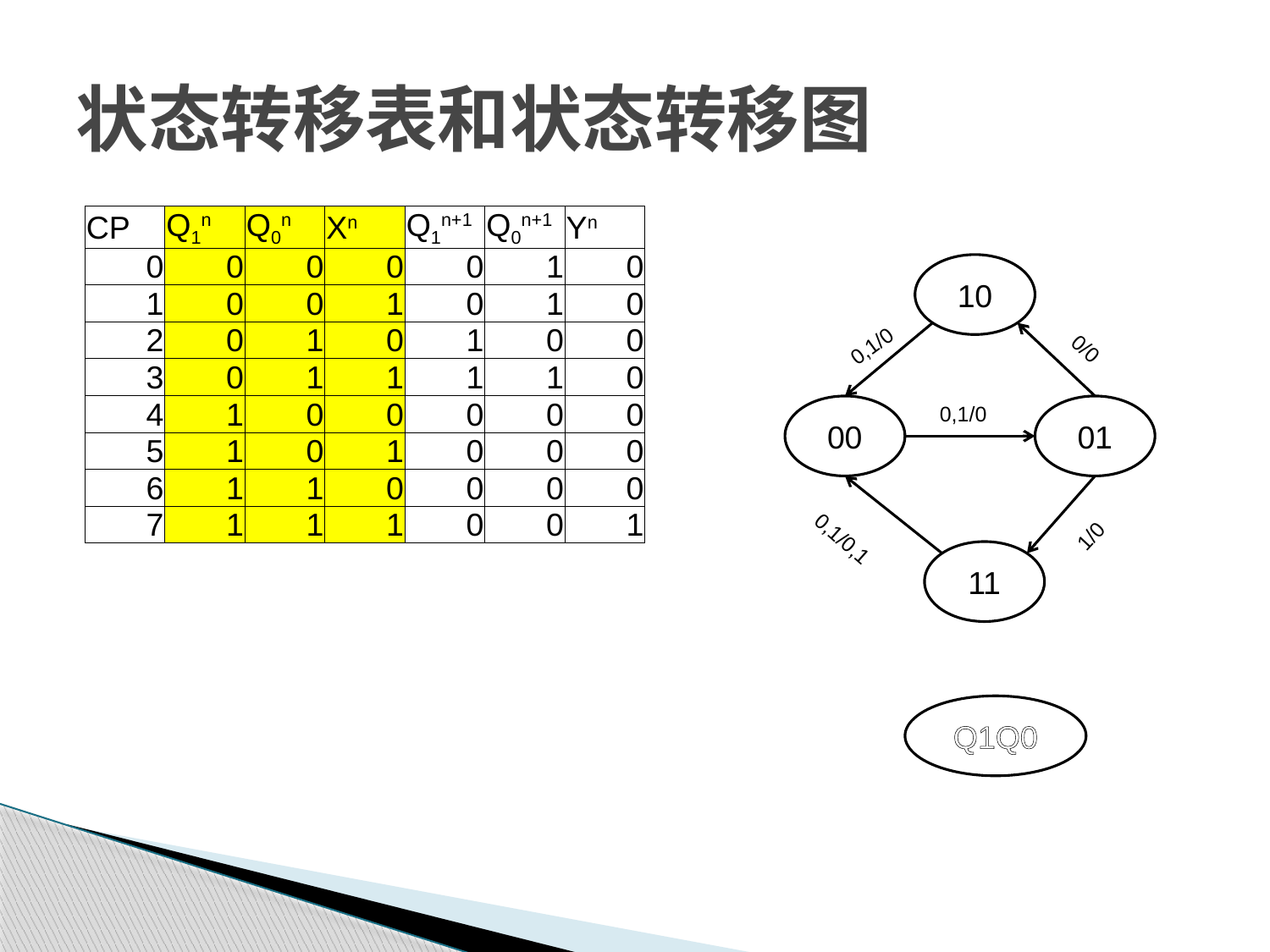

# 状态转移表和状态转移图
| CP | Q1n | Q0n | Xn | Q1n+1 | Q0n+1 | Yn |
| --- | --- | --- | --- | --- | --- | --- |
| 0 | 0 | 0 | 0 | 0 | 1 | 0 |
| 1 | 0 | 0 | 1 | 0 | 1 | 0 |
| 2 | 0 | 1 | 0 | 1 | 0 | 0 |
| 3 | 0 | 1 | 1 | 1 | 1 | 0 |
| 4 | 1 | 0 | 0 | 0 | 0 | 0 |
| 5 | 1 | 0 | 1 | 0 | 0 | 0 |
| 6 | 1 | 1 | 0 | 0 | 0 | 0 |
| 7 | 1 | 1 | 1 | 0 | 0 | 1 |
10
0,1/0
0/0
0,1/0
00
01
1/0
0,1/0,1
11
Q1Q0